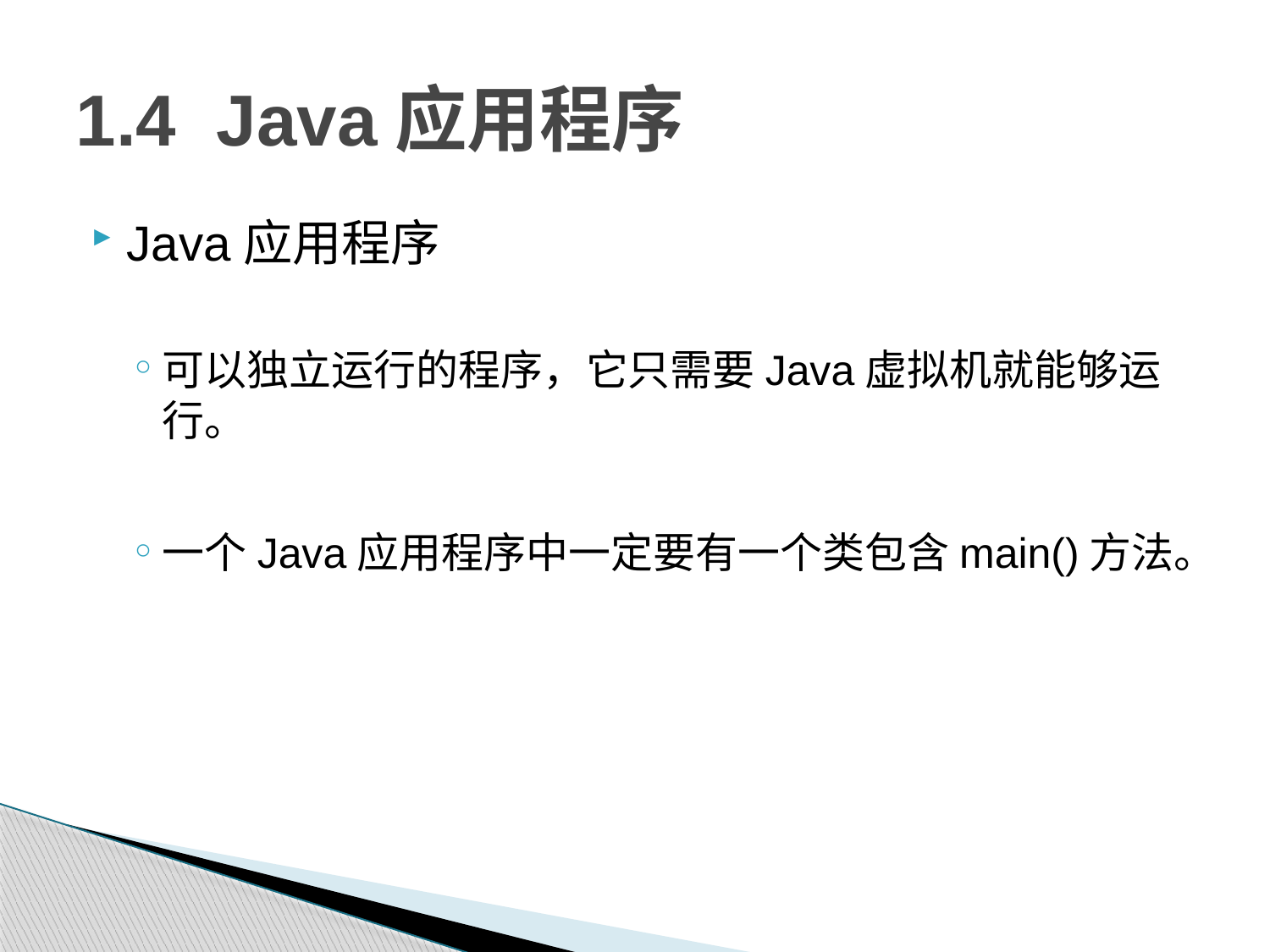

# 1.4  Java应用程序
Java应用程序

可以独立运行的程序，它只需要Java虚拟机就能够运行。

一个Java应用程序中一定要有一个类包含main()方法。